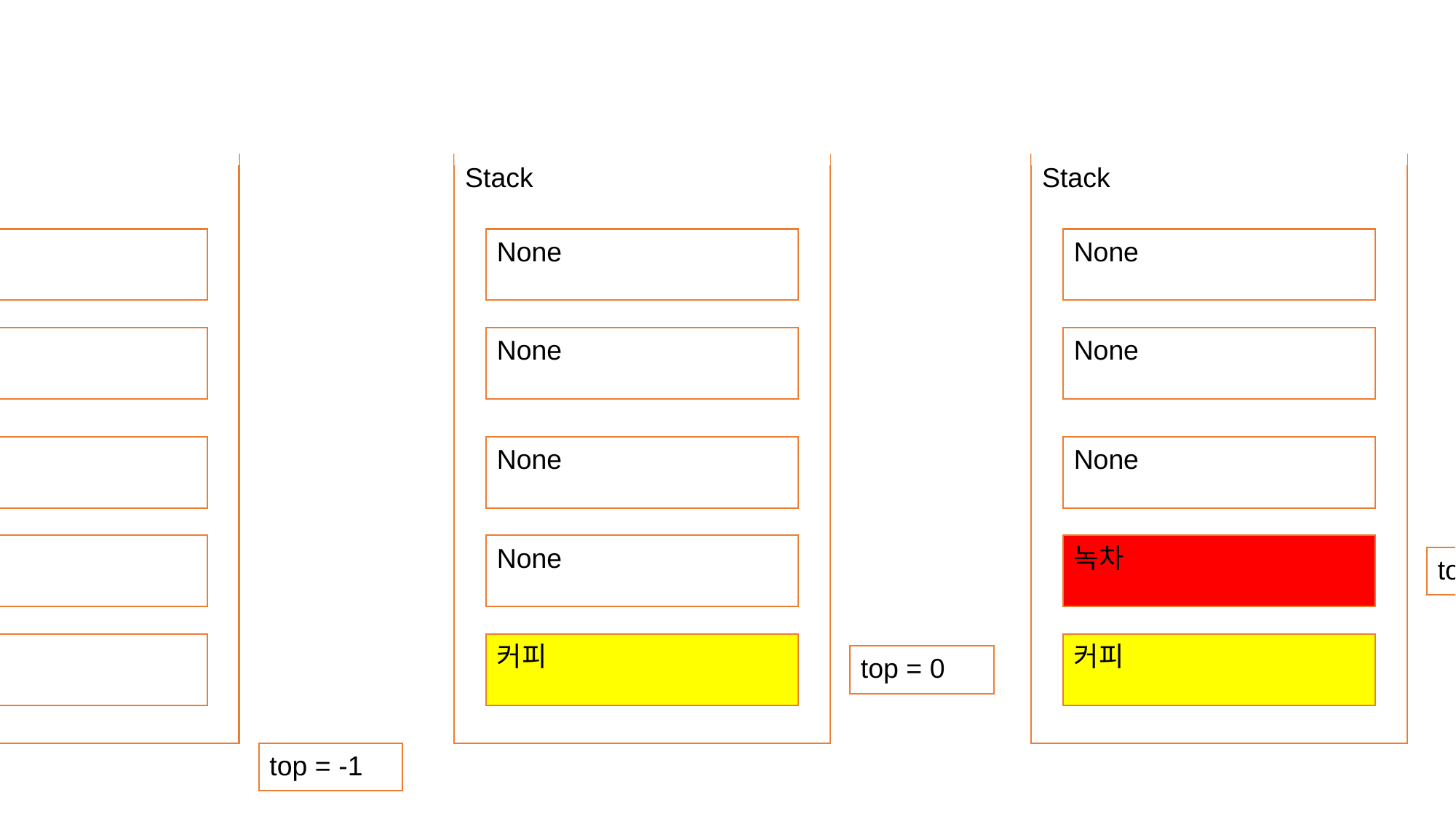

Stack
Stack
Stack
Stack
None
None
None
None
None
None
None
None
None
None
None
꿀물
top = 2
None
None
녹차
녹차
top = 1
None
커피
커피
커피
top = 0
top = -1